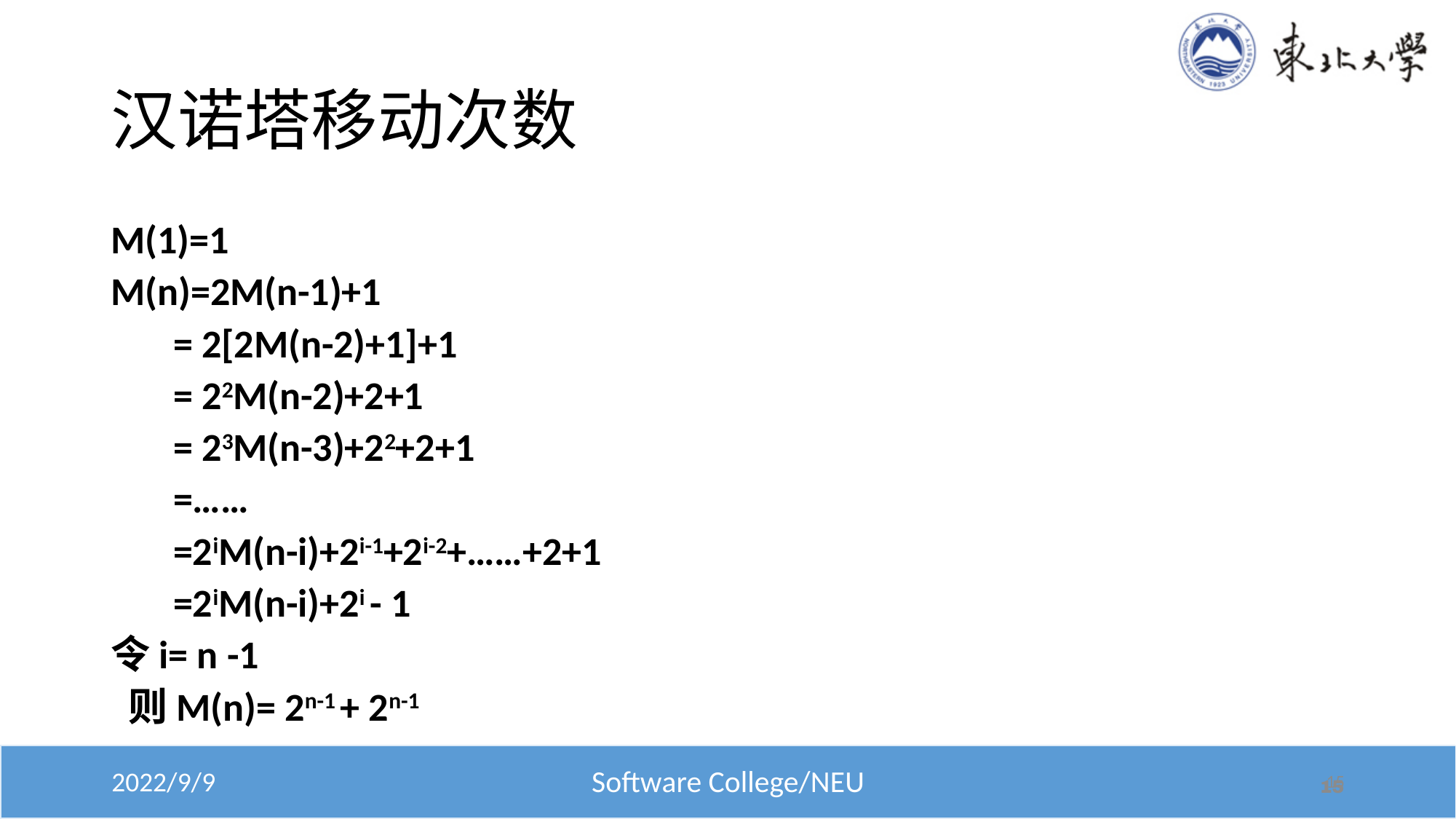

# 汉诺塔移动次数
M(1)=1
M(n)=2M(n-1)+1
       = 2[2M(n-2)+1]+1
       = 22M(n-2)+2+1
       = 23M(n-3)+22+2+1
       =……
       =2iM(n-i)+2i-1+2i-2+……+2+1
       =2iM(n-i)+2i - 1
令i= n -1
 则M(n)= 2n-1 + 2n-1
15